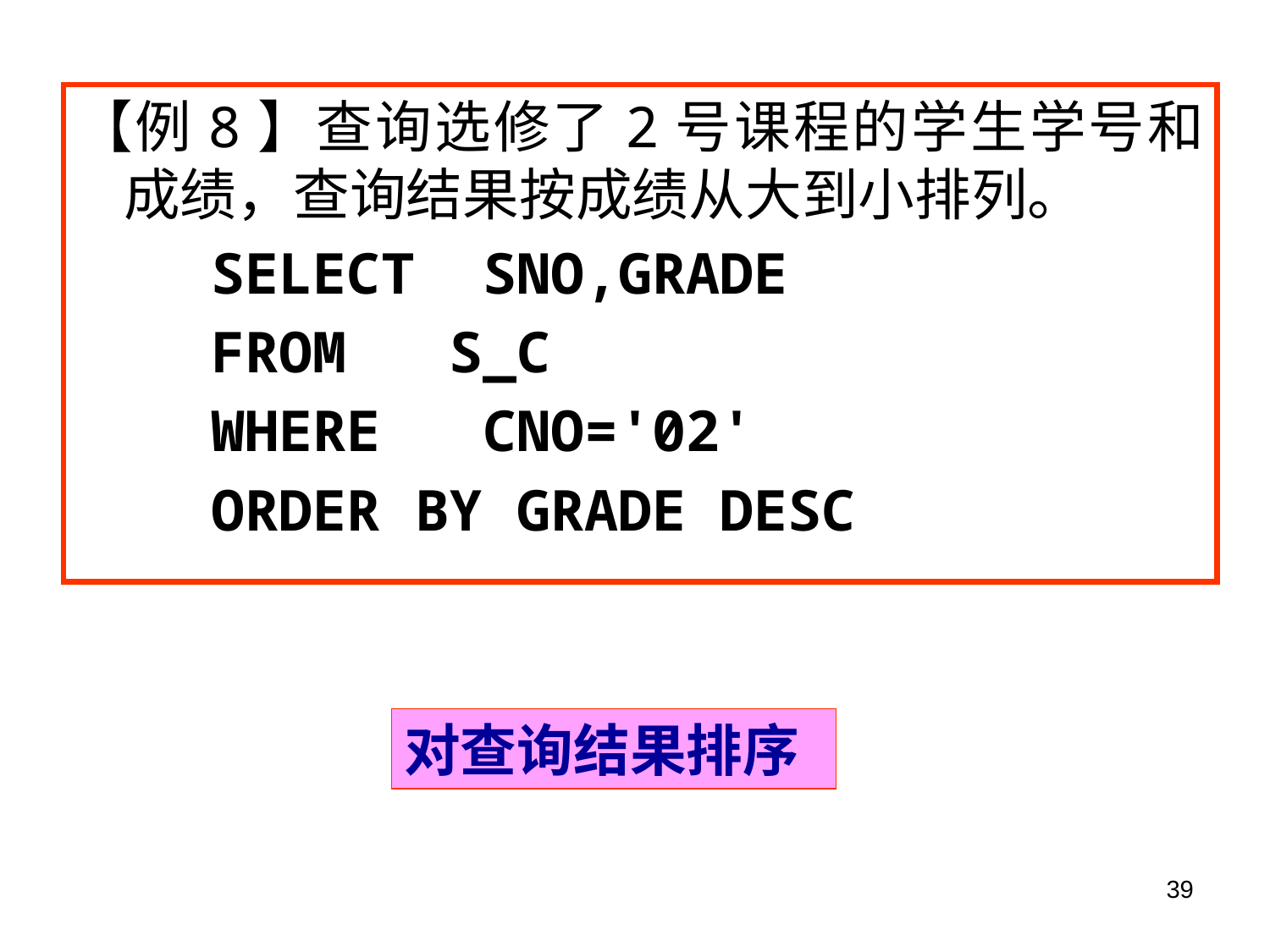

【例8】查询选修了2号课程的学生学号和成绩，查询结果按成绩从大到小排列。
    SELECT  SNO,GRADE
    FROM   S_C
    WHERE   CNO='02'
    ORDER BY GRADE DESC
对查询结果排序
39